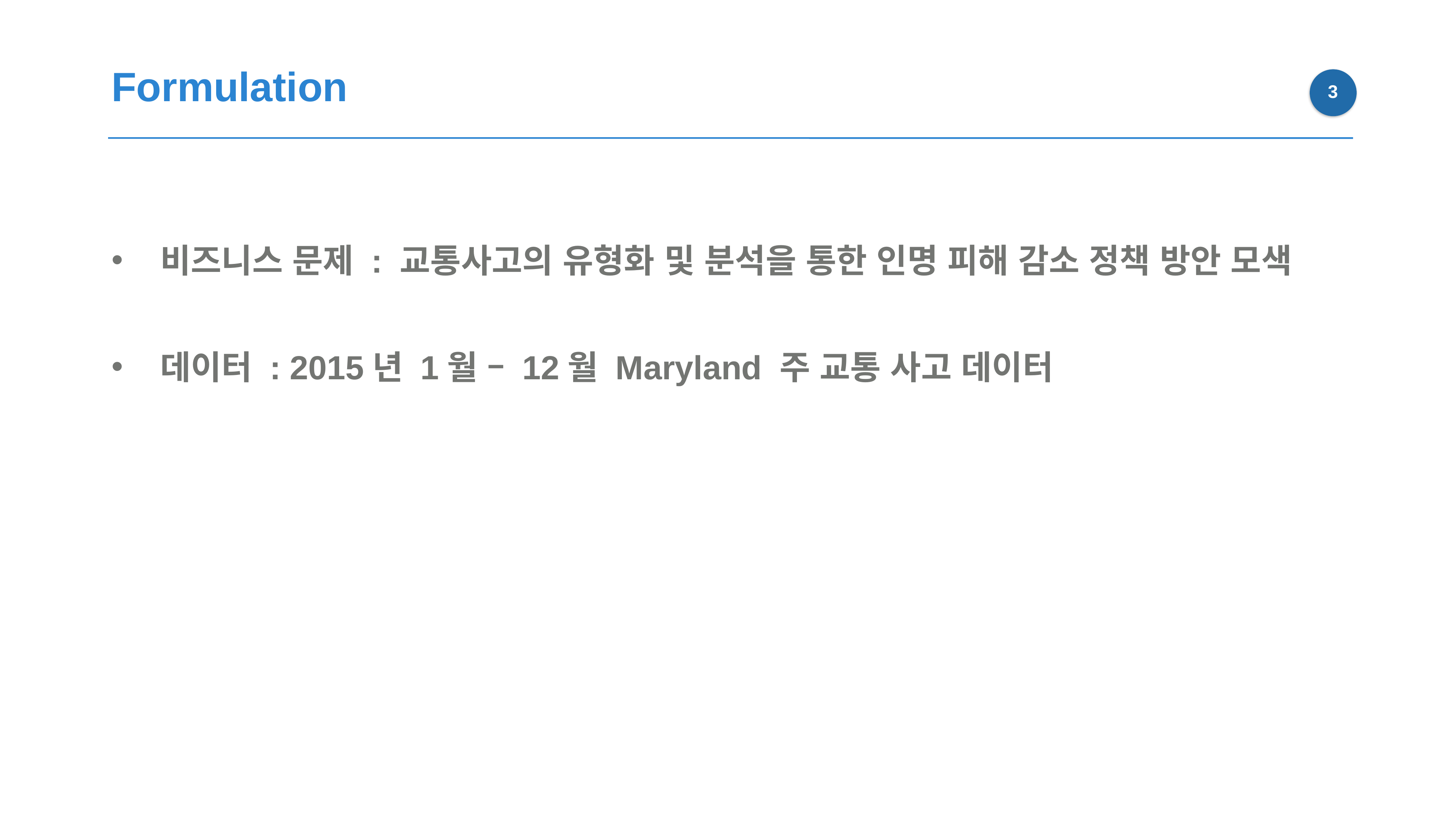

Formulation
3
비즈니스 문제 : 교통사고의 유형화 및 분석을 통한 인명 피해 감소 정책 방안 모색
데이터 : 2015년 1월 – 12월 Maryland 주 교통 사고 데이터